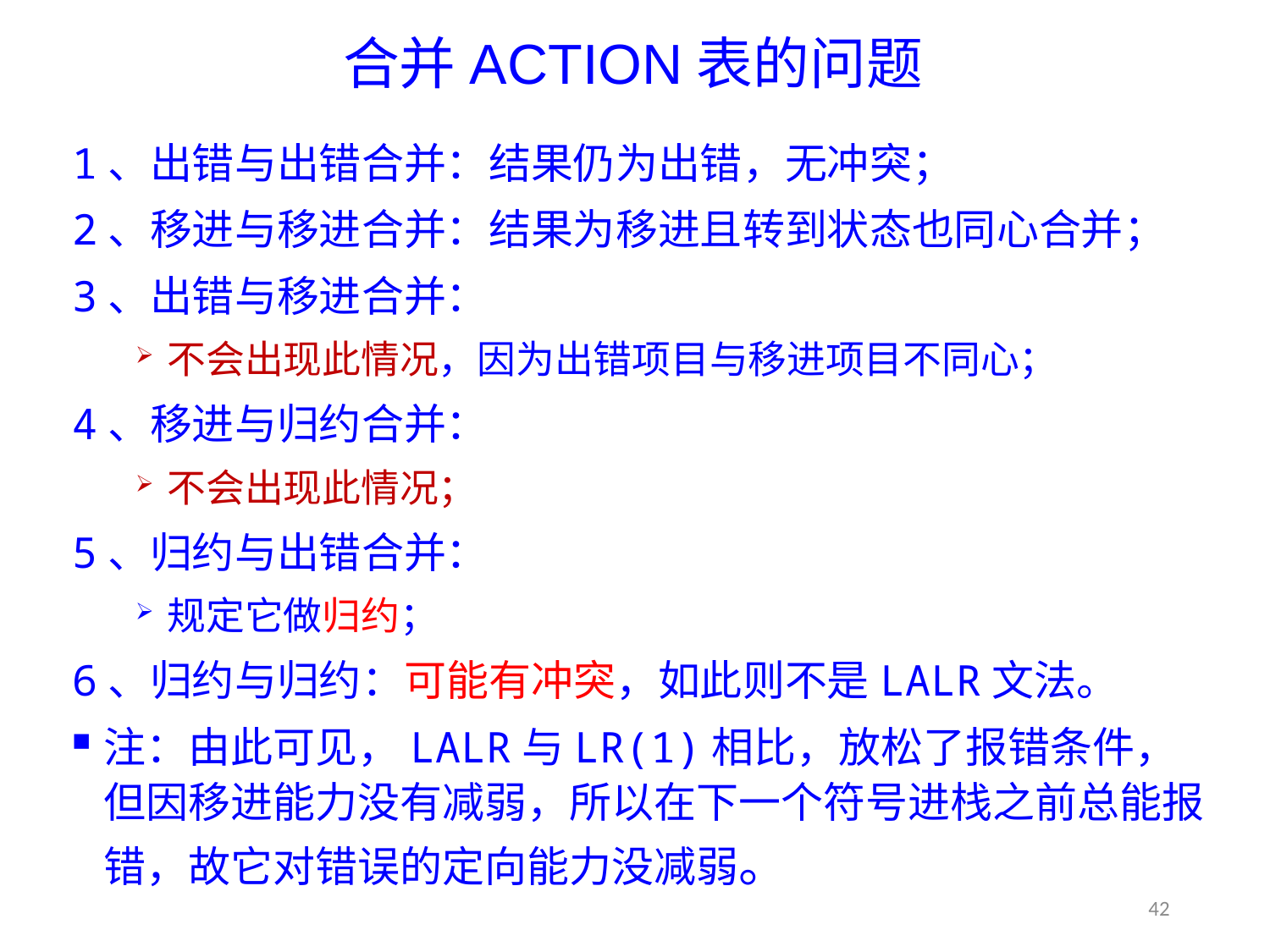

# 合并ACTION表的问题
1、出错与出错合并：结果仍为出错，无冲突；
2、移进与移进合并：结果为移进且转到状态也同心合并；
3、出错与移进合并：
不会出现此情况，因为出错项目与移进项目不同心；
4、移进与归约合并：
不会出现此情况；
5、归约与出错合并：
规定它做归约；
6、归约与归约：可能有冲突，如此则不是LALR文法。
注：由此可见，LALR与LR(1)相比，放松了报错条件，但因移进能力没有减弱，所以在下一个符号进栈之前总能报错，故它对错误的定向能力没减弱。
42